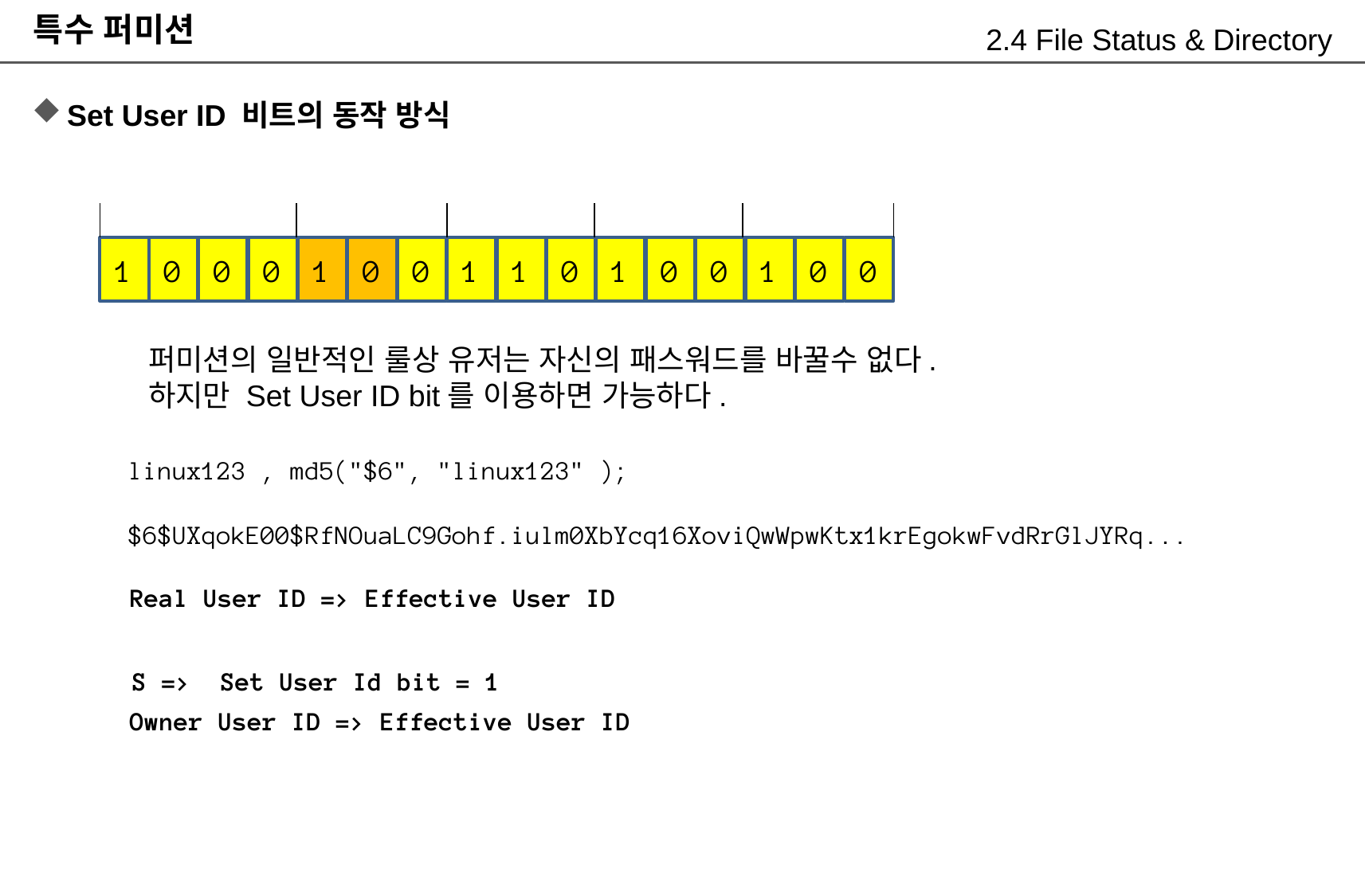

# 특수 퍼미션
2.4 File Status & Directory
Set User ID 비트의 동작 방식

1
0
0
0
1
0
0
1
1
0
1
0
0
1
0
0
퍼미션의 일반적인 룰상 유저는 자신의 패스워드를 바꿀수 없다.
하지만 Set User ID bit를 이용하면 가능하다.
linux123 , md5("$6", "linux123" );

$6$UXqokE00$RfNOuaLC9Gohf.iulm0XbYcq16XoviQwWpwKtx1krEgokwFvdRrGlJYRq...
Real User ID => Effective User ID
S =>  Set User Id bit = 1
Owner User ID => Effective User ID